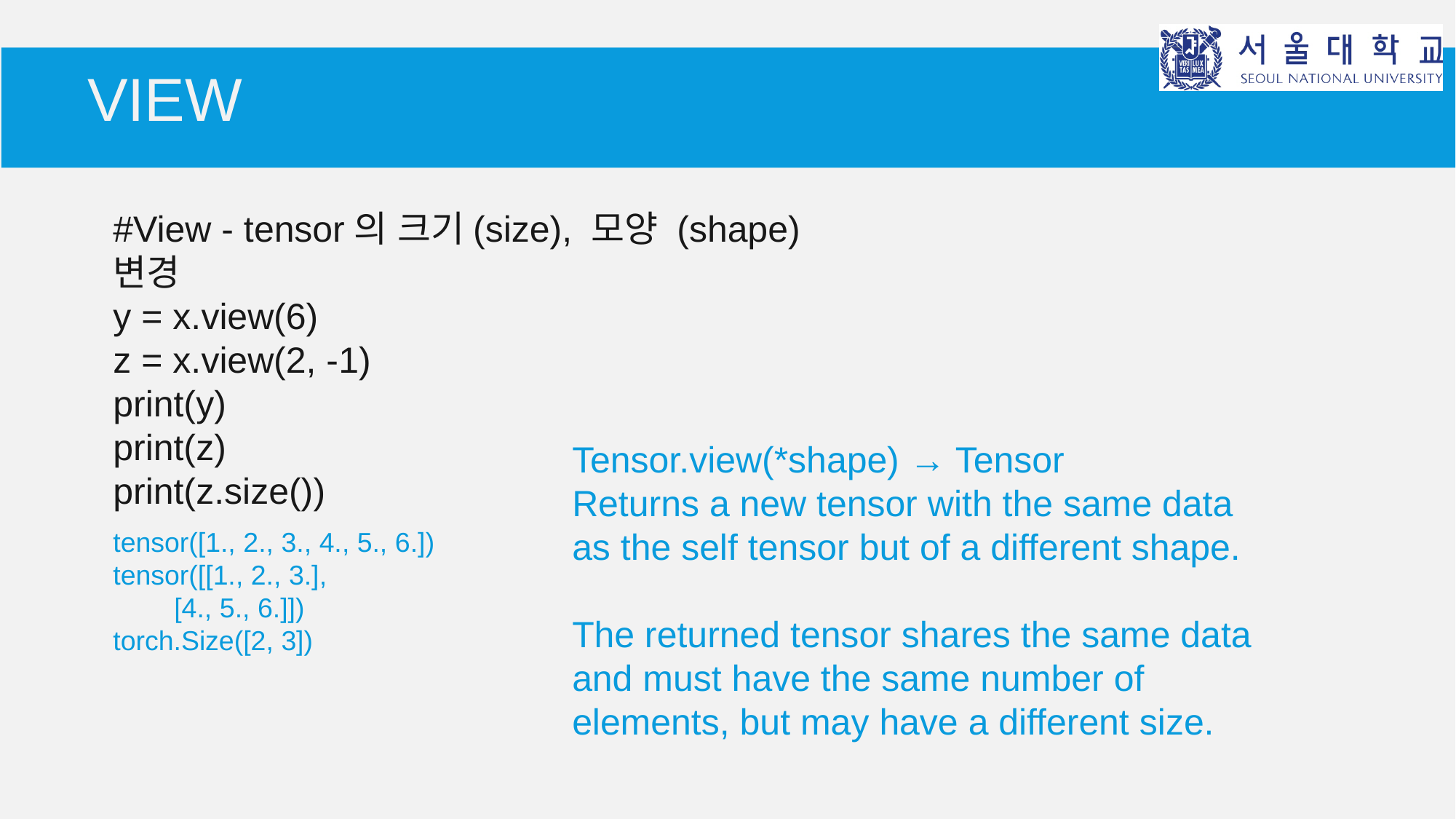

# View

#View - tensor의 크기(size), 모양 (shape) 변경
y = x.view(6)
z = x.view(2, -1)
print(y)
print(z)
print(z.size())
Tensor.view(*shape) → Tensor
Returns a new tensor with the same data as the self tensor but of a different shape.

The returned tensor shares the same data and must have the same number of elements, but may have a different size.
tensor([1., 2., 3., 4., 5., 6.])
tensor([[1., 2., 3.],
        [4., 5., 6.]])
torch.Size([2, 3])